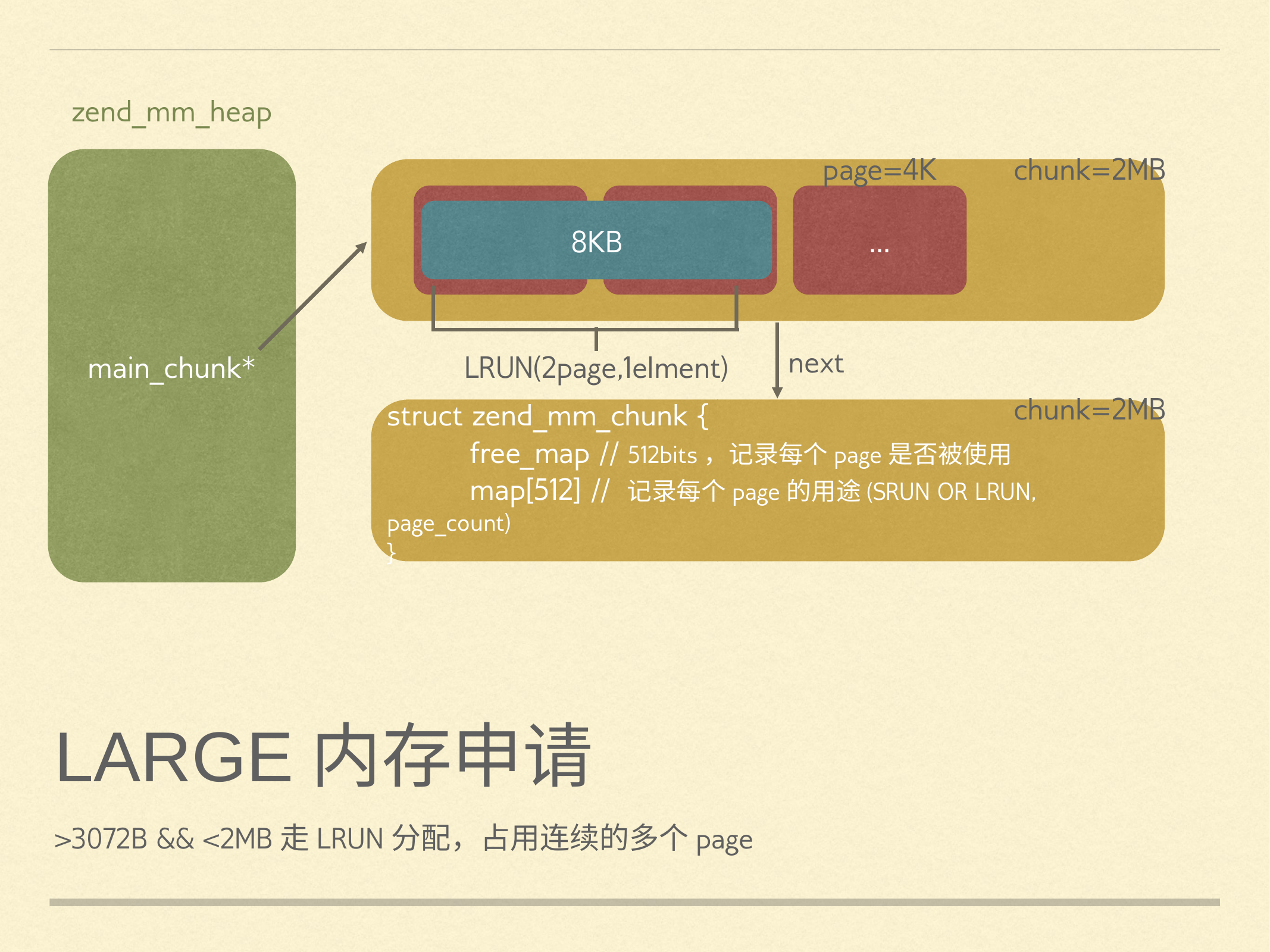

zend_mm_heap
main_chunk*
page=4K
chunk=2MB

...
8KB

next
LRUN(2page,1elment)
chunk=2MB
struct zend_mm_chunk {
         free_map // 512bits，记录每个page是否被使用
         map[512] // 记录每个page的用途(SRUN OR LRUN, page_count)
}
# LARGE内存申请
>3072B && <2MB走LRUN分配，占用连续的多个page